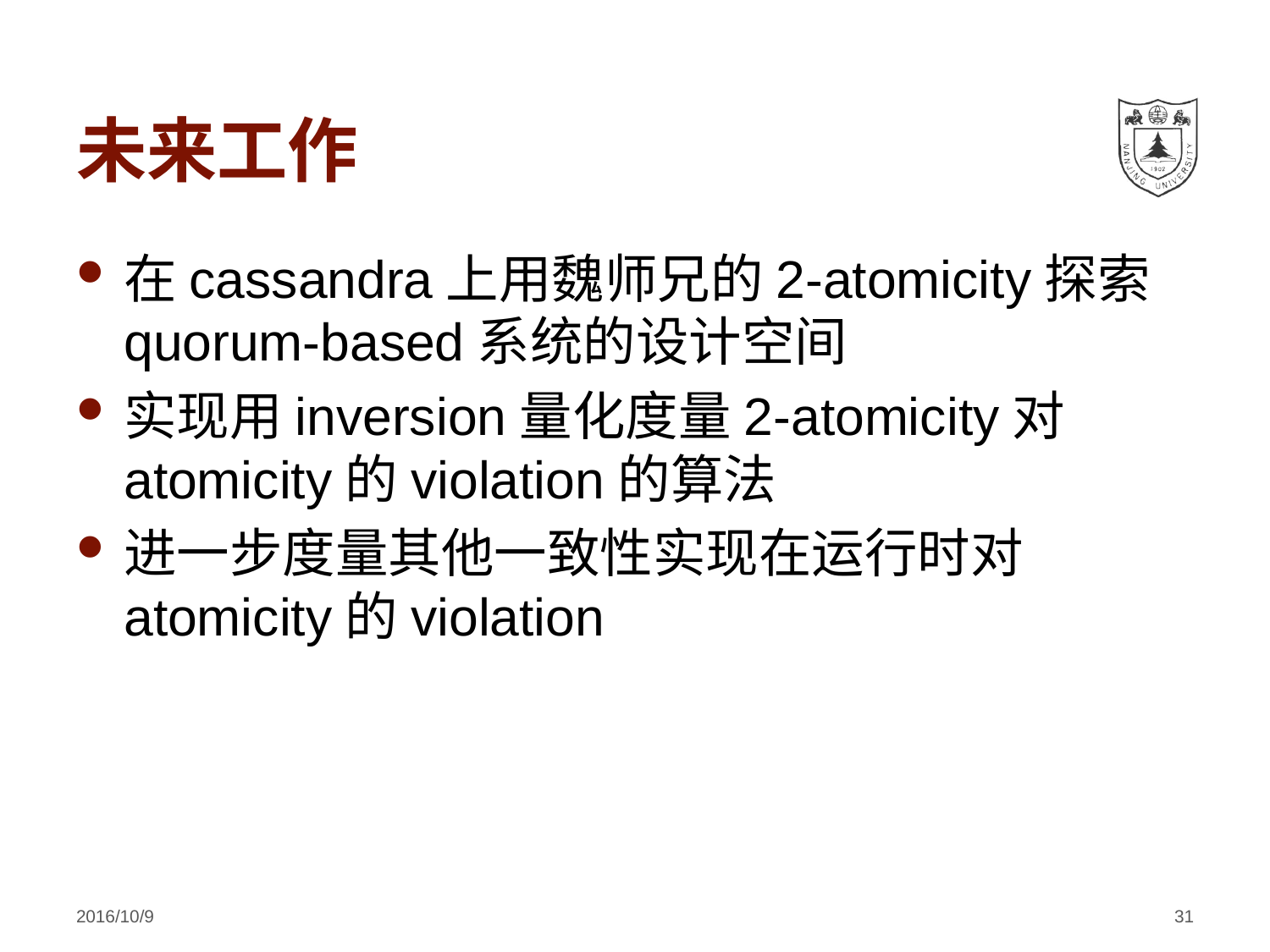

# 未来工作
在cassandra上用魏师兄的2-atomicity探索quorum-based系统的设计空间
实现用inversion量化度量2-atomicity对atomicity的violation的算法
进一步度量其他一致性实现在运行时对atomicity的violation
2016/10/9
31